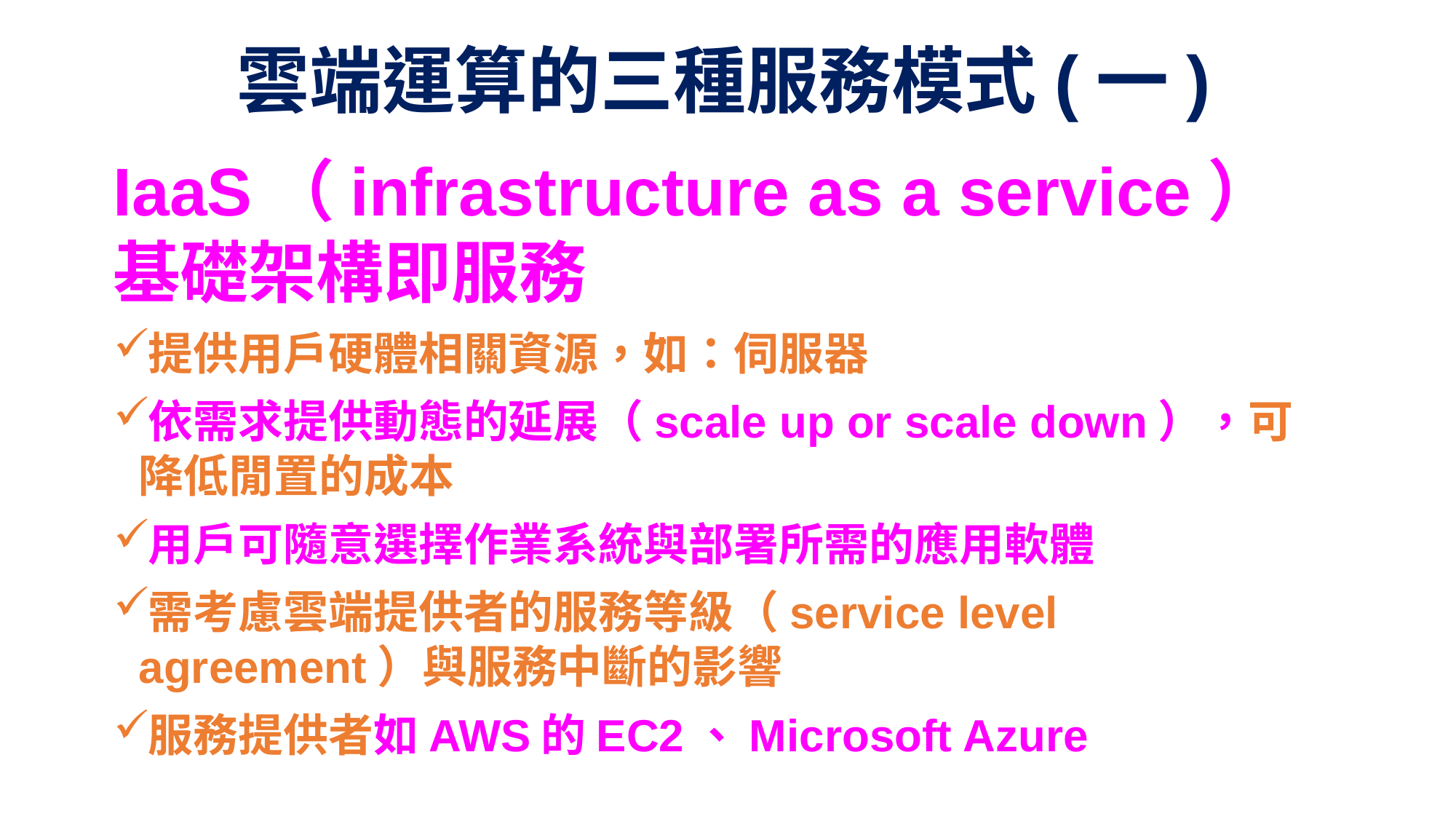

# 雲端運算的三種服務模式(一)
IaaS（infrastructure as a service）基礎架構即服務
提供用戶硬體相關資源，如：伺服器
依需求提供動態的延展（scale up or scale down），可降低閒置的成本
用戶可隨意選擇作業系統與部署所需的應用軟體
需考慮雲端提供者的服務等級（service level agreement）與服務中斷的影響
服務提供者如AWS的EC2、Microsoft Azure